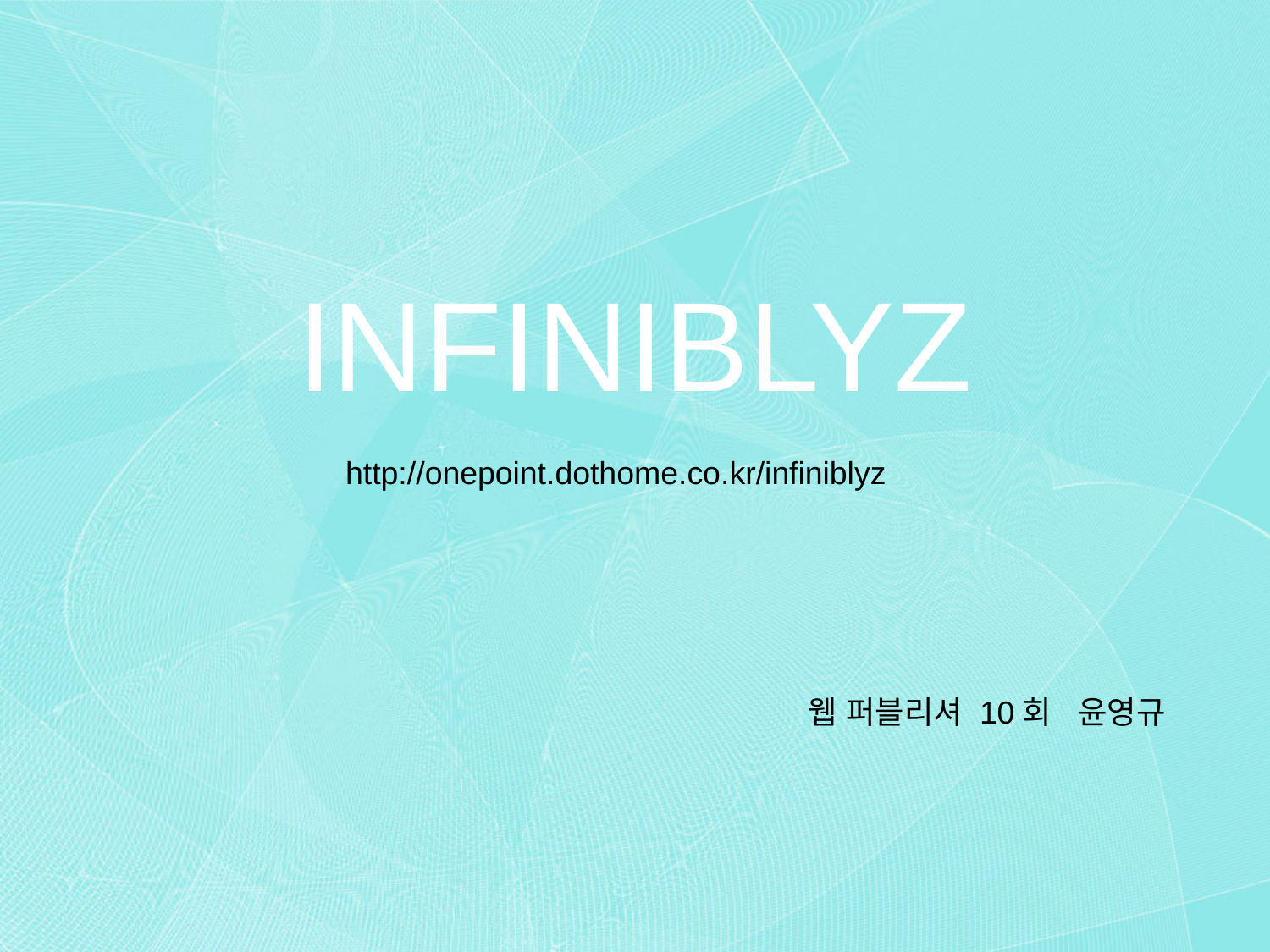

# INFINIBLYZ

http://onepoint.dothome.co.kr/infiniblyz
웹 퍼블리셔 10회   윤영규